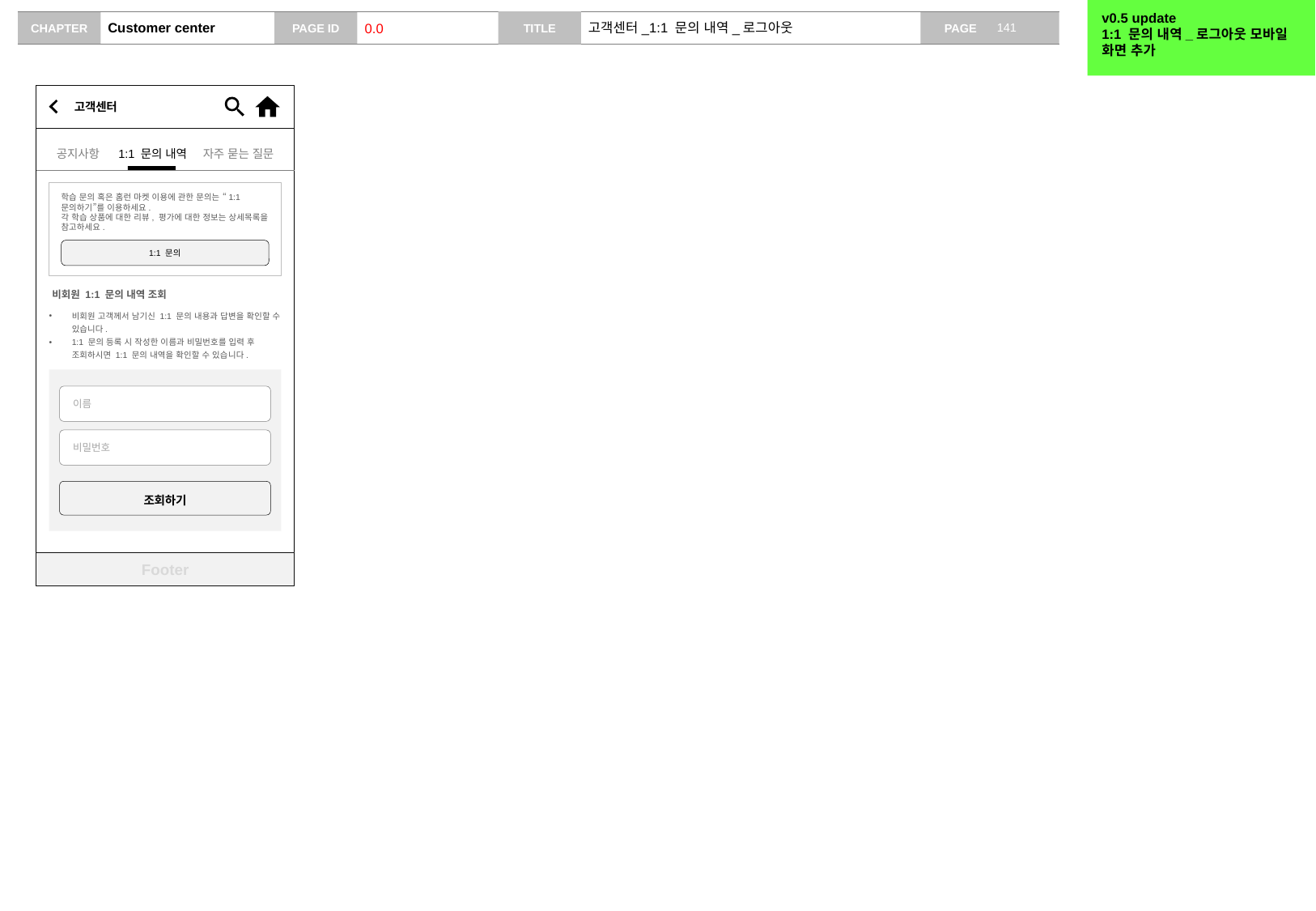

v0.5 update
1:1 문의 내역_로그아웃 모바일 화면 추가
# Customer center
0.0
고객센터_1:1 문의 내역_로그아웃

고객센터

공지사항     1:1 문의 내역     자주 묻는 질문

학습 문의 혹은 홈런 마켓 이용에 관한 문의는 “1:1문의하기”를 이용하세요.
각 학습 상품에 대한 리뷰, 평가에 대한 정보는 상세목록을 참고하세요.
1:1 문의
비회원 1:1 문의 내역 조회
비회원 고객께서 남기신 1:1 문의 내용과 답변을 확인할 수 있습니다.
1:1 문의 등록 시 작성한 이름과 비밀번호를 입력 후 조회하시면 1:1 문의 내역을 확인할 수 있습니다.

이름
비밀번호
조회하기
Footer